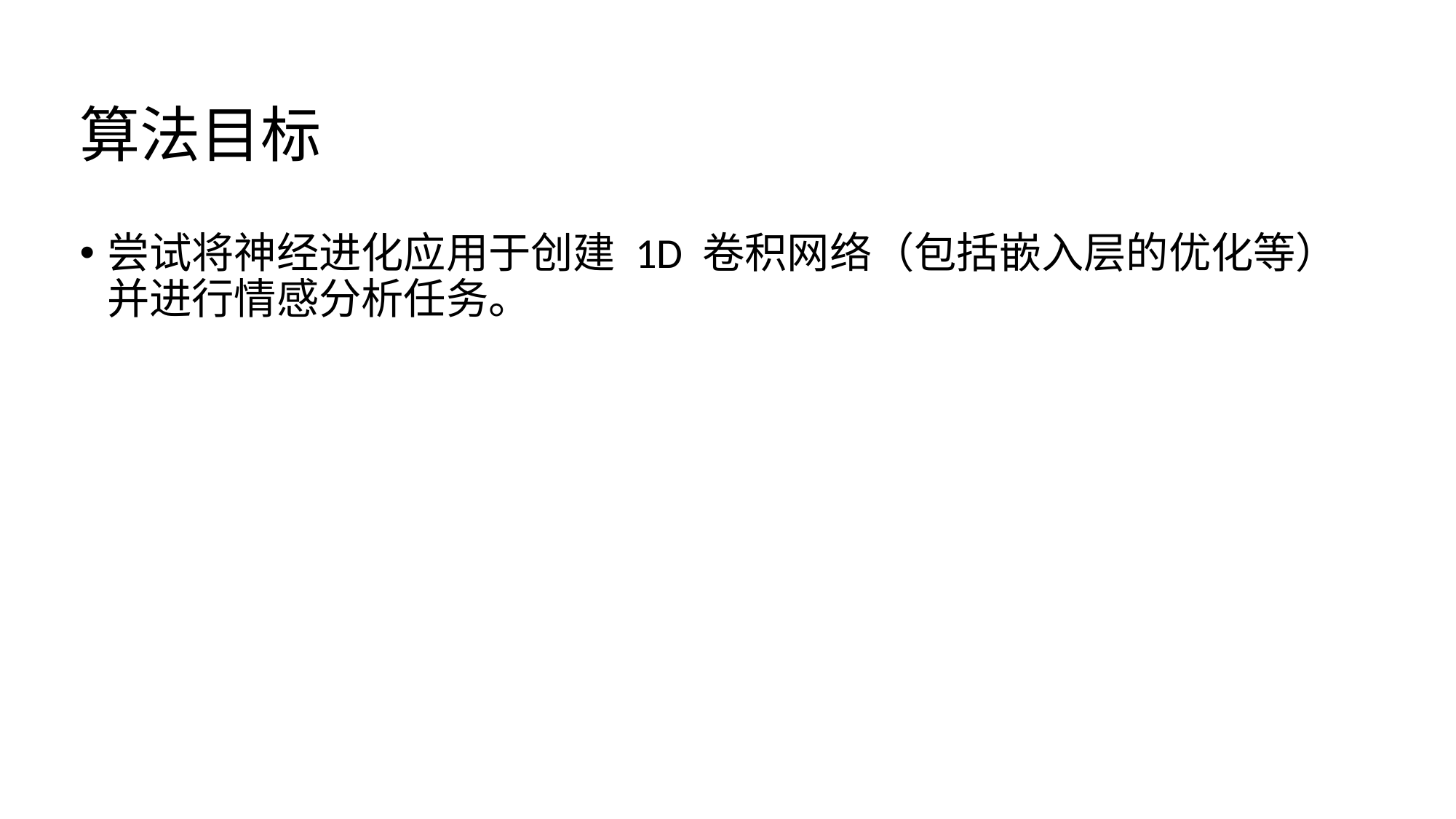

算法目标
尝试将神经进化应用于创建 1D 卷积网络（包括嵌入层的优化等）并进行情感分析任务。